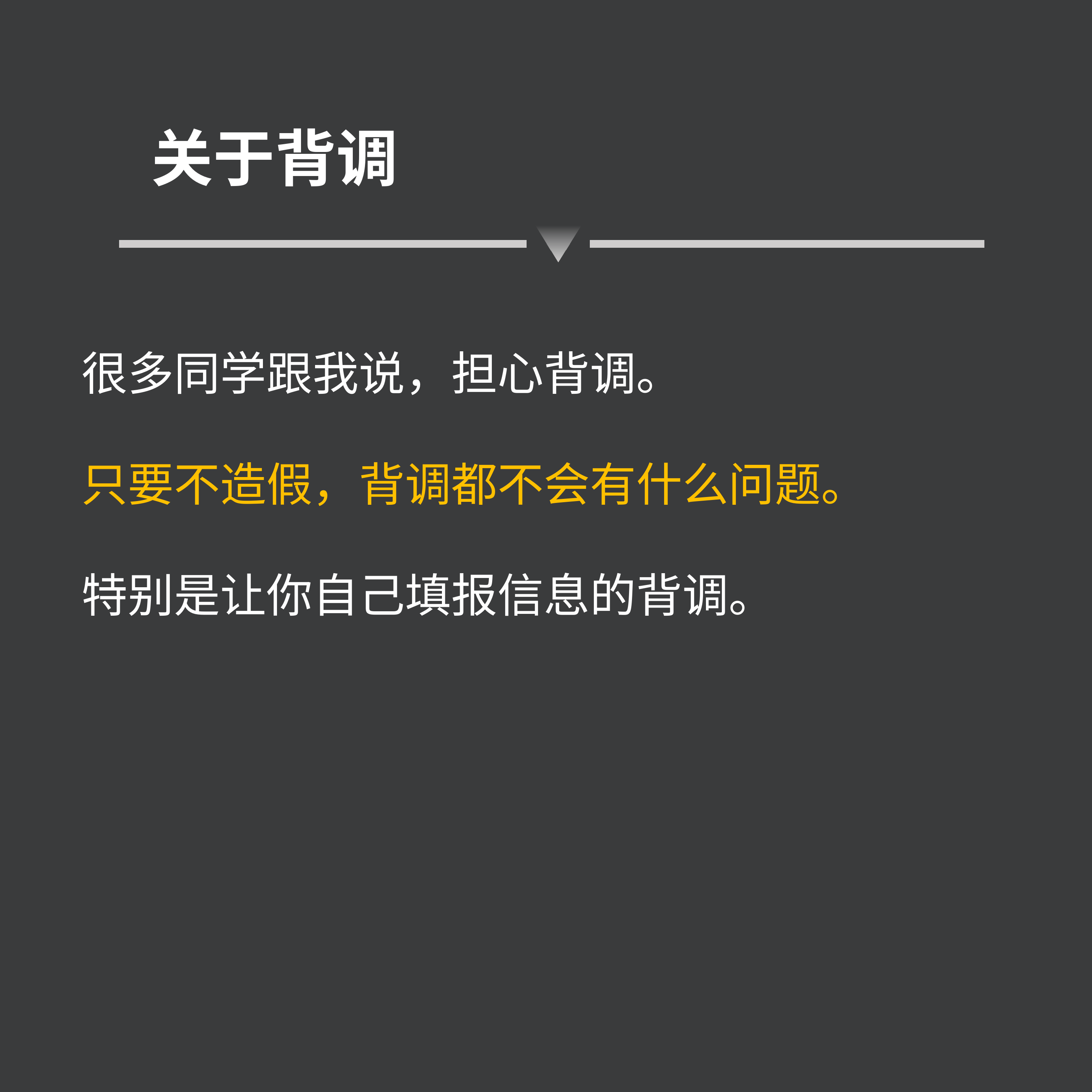

关于背调

很多同学跟我说，担心背调。

只要不造假，背调都不会有什么问题。

特别是让你自己填报信息的背调。